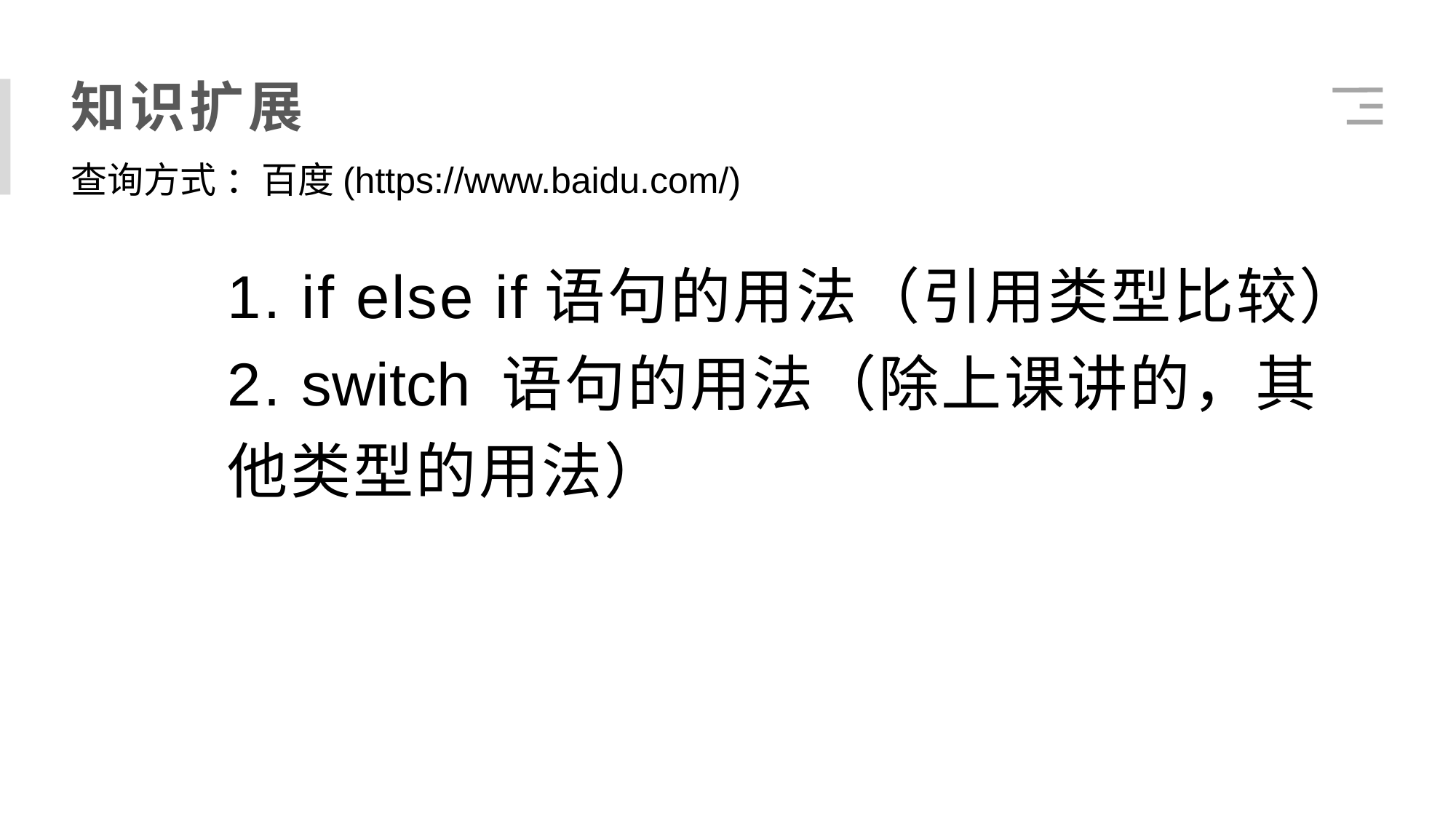

知识扩展

查询方式 ：百度(https://www.baidu.com/)

1. if else if语句的用法（引用类型比较）
2. switch 语句的用法（除上课讲的，其他类型的用法）